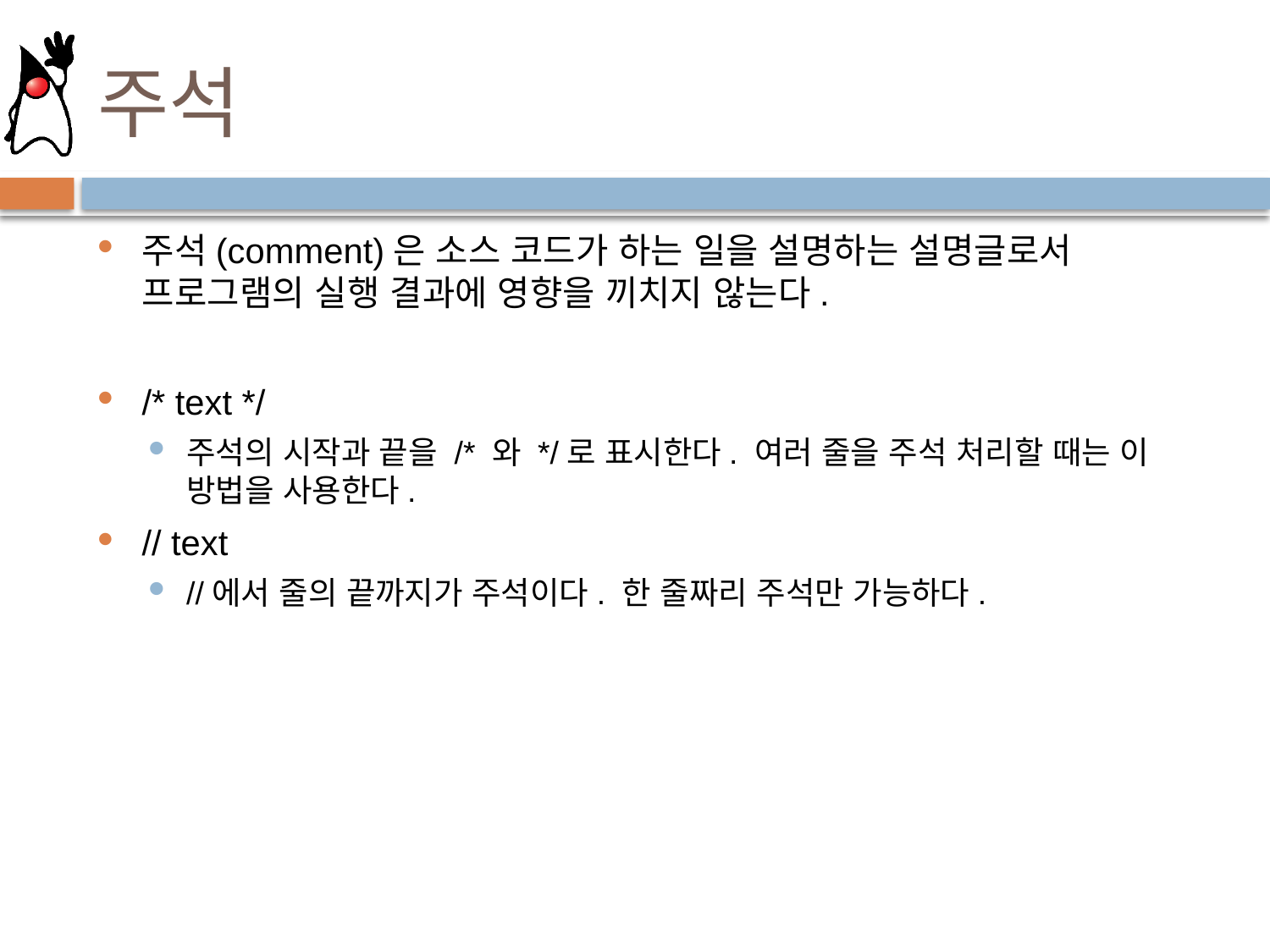

# 주석
주석(comment)은 소스 코드가 하는 일을 설명하는 설명글로서 프로그램의 실행 결과에 영향을 끼치지 않는다.

/* text */
주석의 시작과 끝을 /* 와 */로 표시한다. 여러 줄을 주석 처리할 때는 이 방법을 사용한다.
// text
//에서 줄의 끝까지가 주석이다. 한 줄짜리 주석만 가능하다.